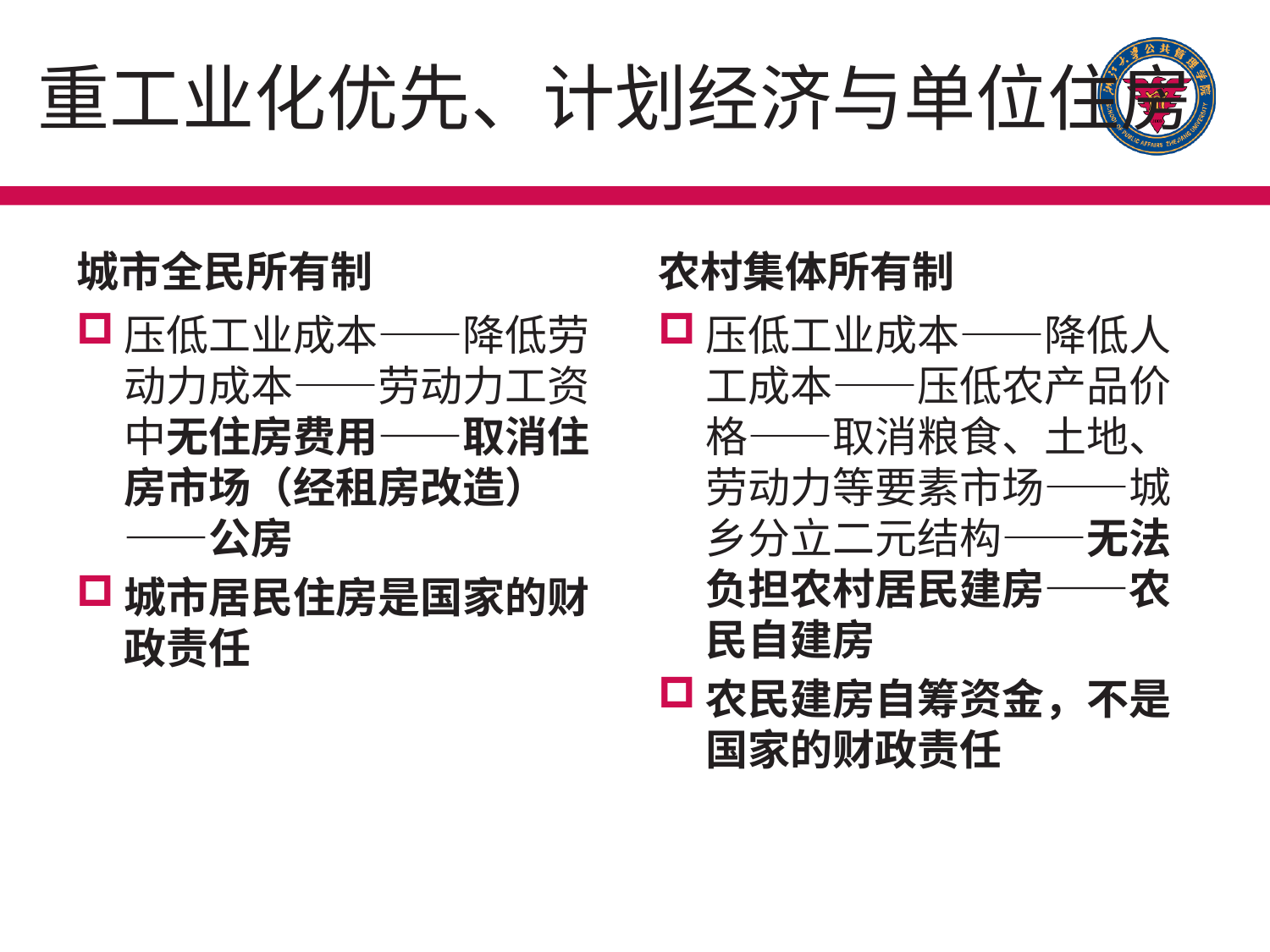

# 重工业化优先、计划经济与单位住房
城市全民所有制
农村集体所有制
压低工业成本——降低劳动力成本——劳动力工资中无住房费用——取消住房市场（经租房改造）——公房
城市居民住房是国家的财政责任

压低工业成本——降低人工成本——压低农产品价格——取消粮食、土地、劳动力等要素市场——城乡分立二元结构——无法负担农村居民建房——农民自建房
农民建房自筹资金，不是国家的财政责任